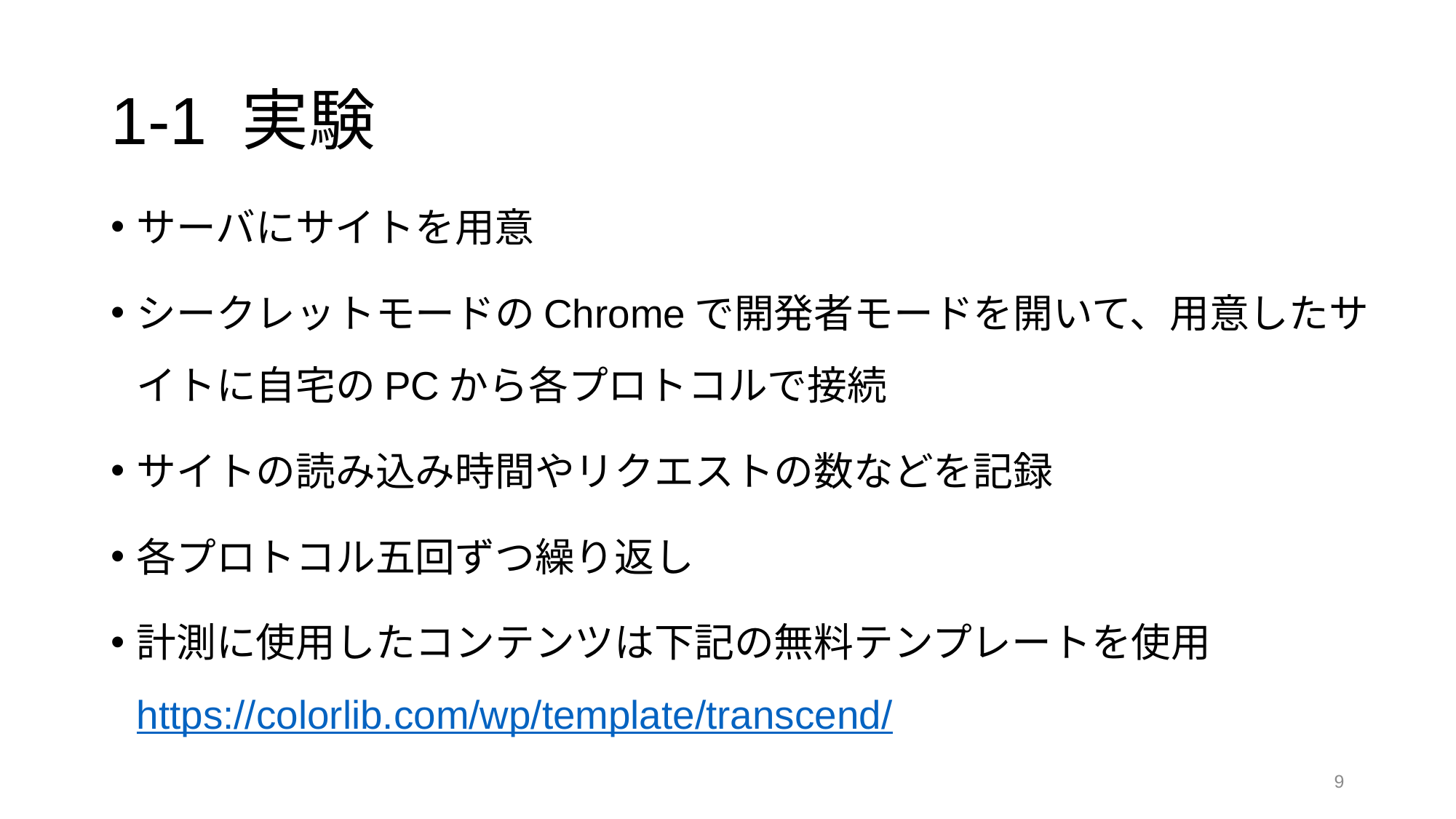

# 1-1 実験
サーバにサイトを用意
シークレットモードのChromeで開発者モードを開いて、用意したサイトに自宅のPCから各プロトコルで接続
サイトの読み込み時間やリクエストの数などを記録
各プロトコル五回ずつ繰り返し
計測に使用したコンテンツは下記の無料テンプレートを使用https://colorlib.com/wp/template/transcend/
9